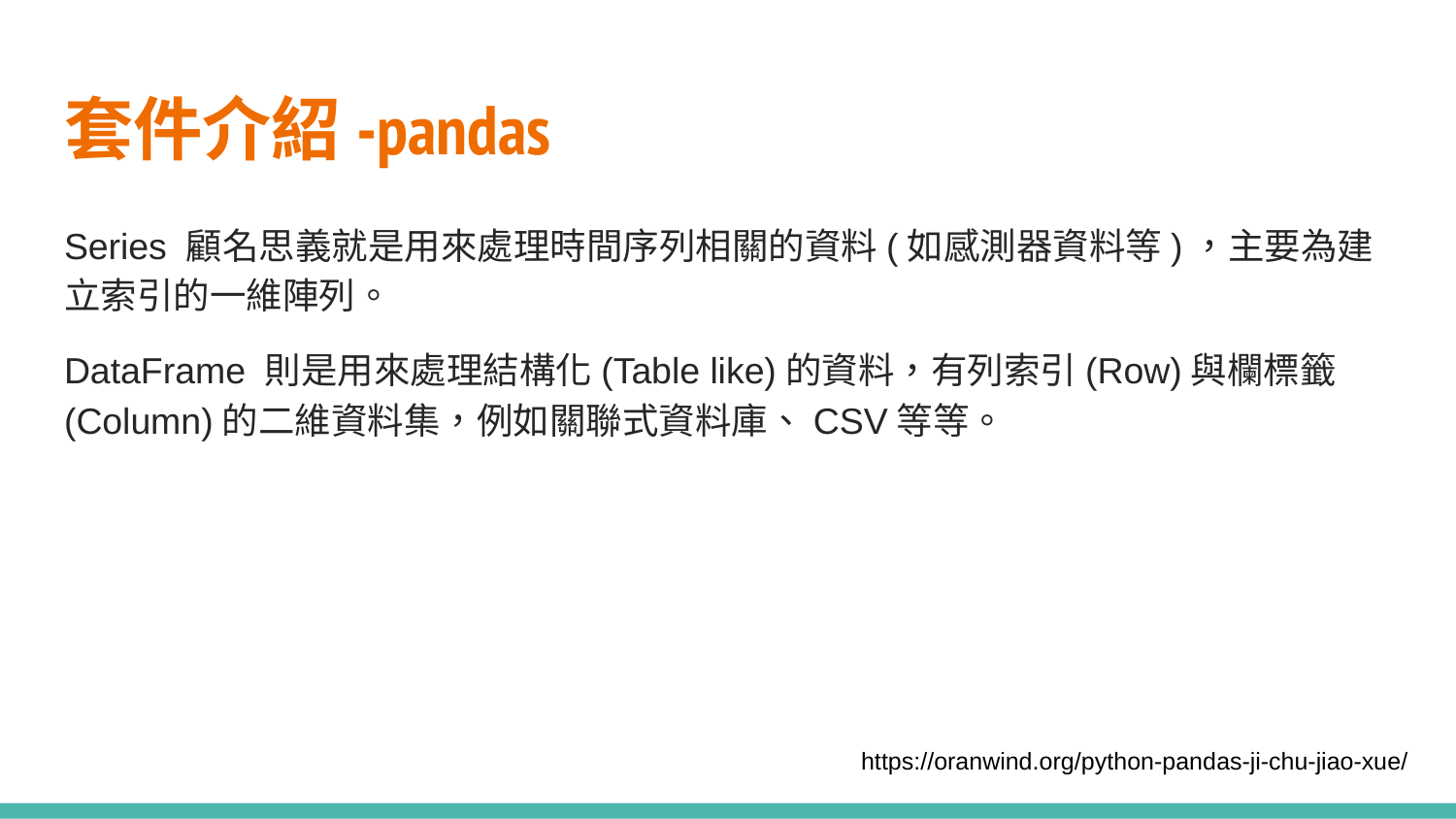

# 套件介紹-pandas
Series 顧名思義就是用來處理時間序列相關的資料(如感測器資料等)，主要為建立索引的一維陣列。
DataFrame 則是用來處理結構化(Table like)的資料，有列索引(Row)與欄標籤(Column)的二維資料集，例如關聯式資料庫、CSV等等。
https://oranwind.org/python-pandas-ji-chu-jiao-xue/